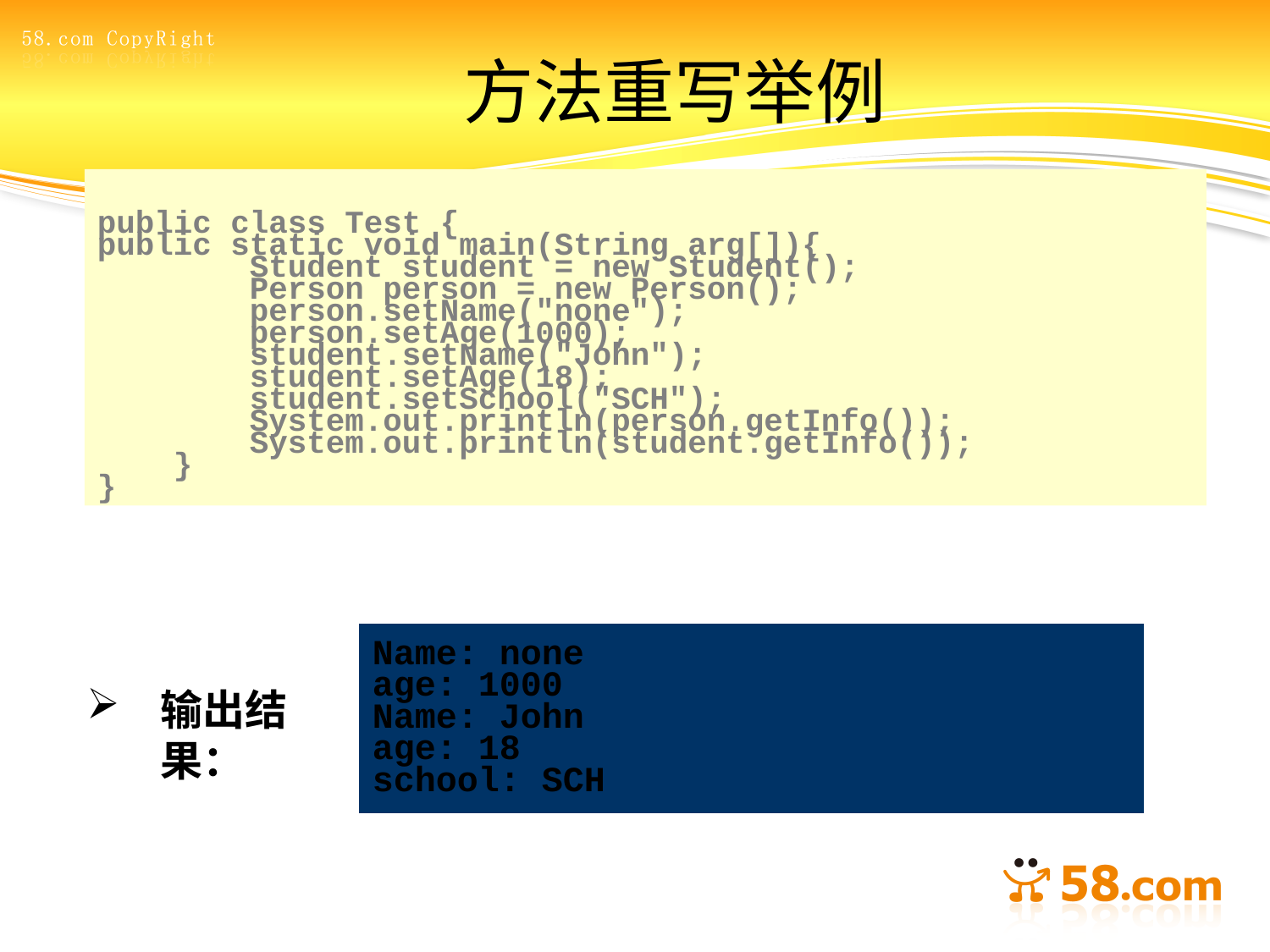

# 方法重写举例

public class Test {
public static void main(String arg[]){
        Student student = new Student();
        Person person = new Person();
        person.setName("none");
        person.setAge(1000);
        student.setName("John");
        student.setAge(18);
        student.setSchool("SCH");
        System.out.println(person.getInfo());
        System.out.println(student.getInfo());
    }
}
Name: none
age: 1000
Name: John
age: 18
school: SCH
输出结果：